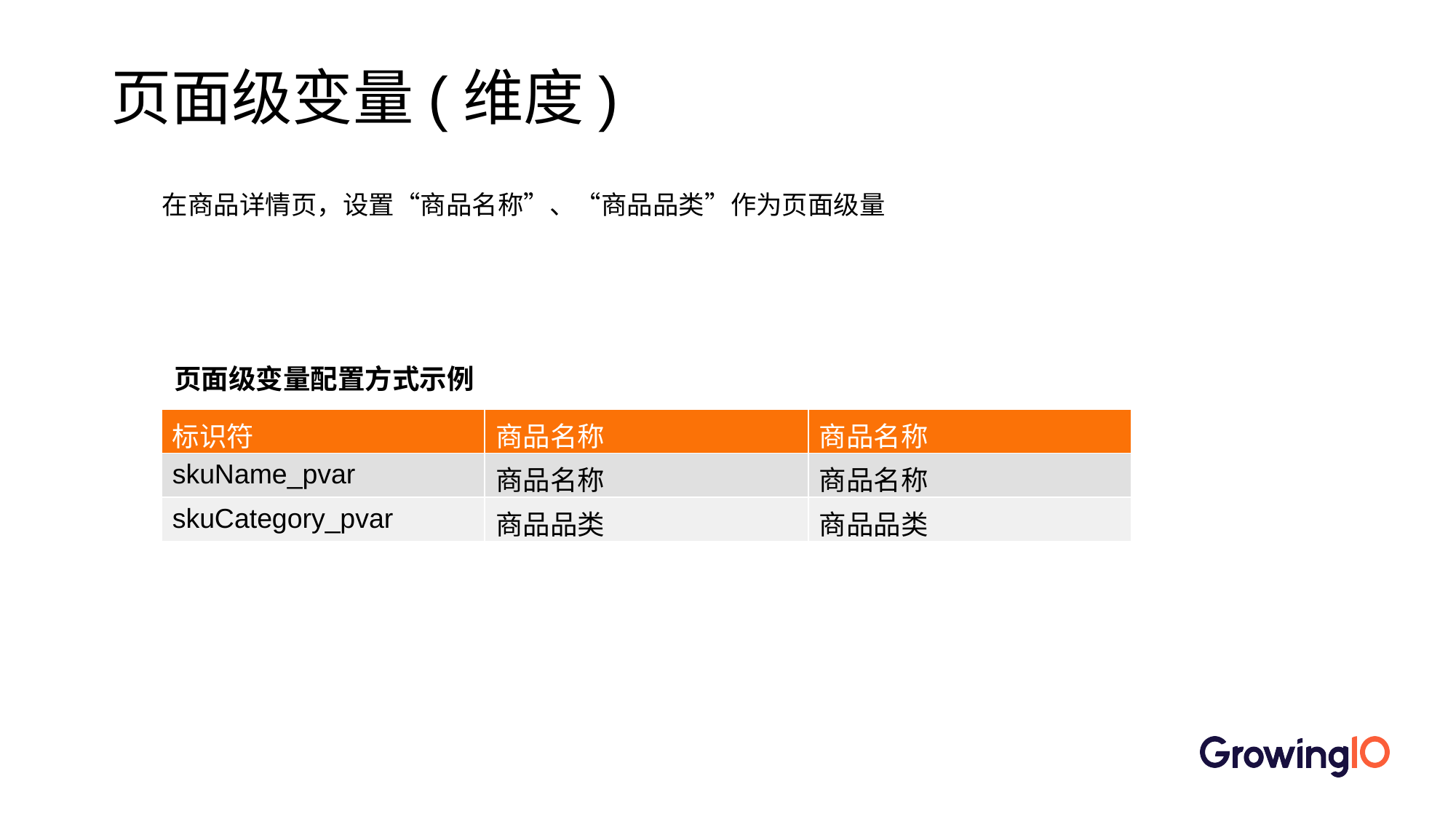

# 页面级变量(维度)

在商品详情页，设置“商品名称”、“商品品类”作为页面级量

页面级变量配置方式示例
| 标识符 | 商品名称 | 商品名称 |
| --- | --- | --- |
| skuName\_pvar | 商品名称 | 商品名称 |
| skuCategory\_pvar | 商品品类 | 商品品类 |